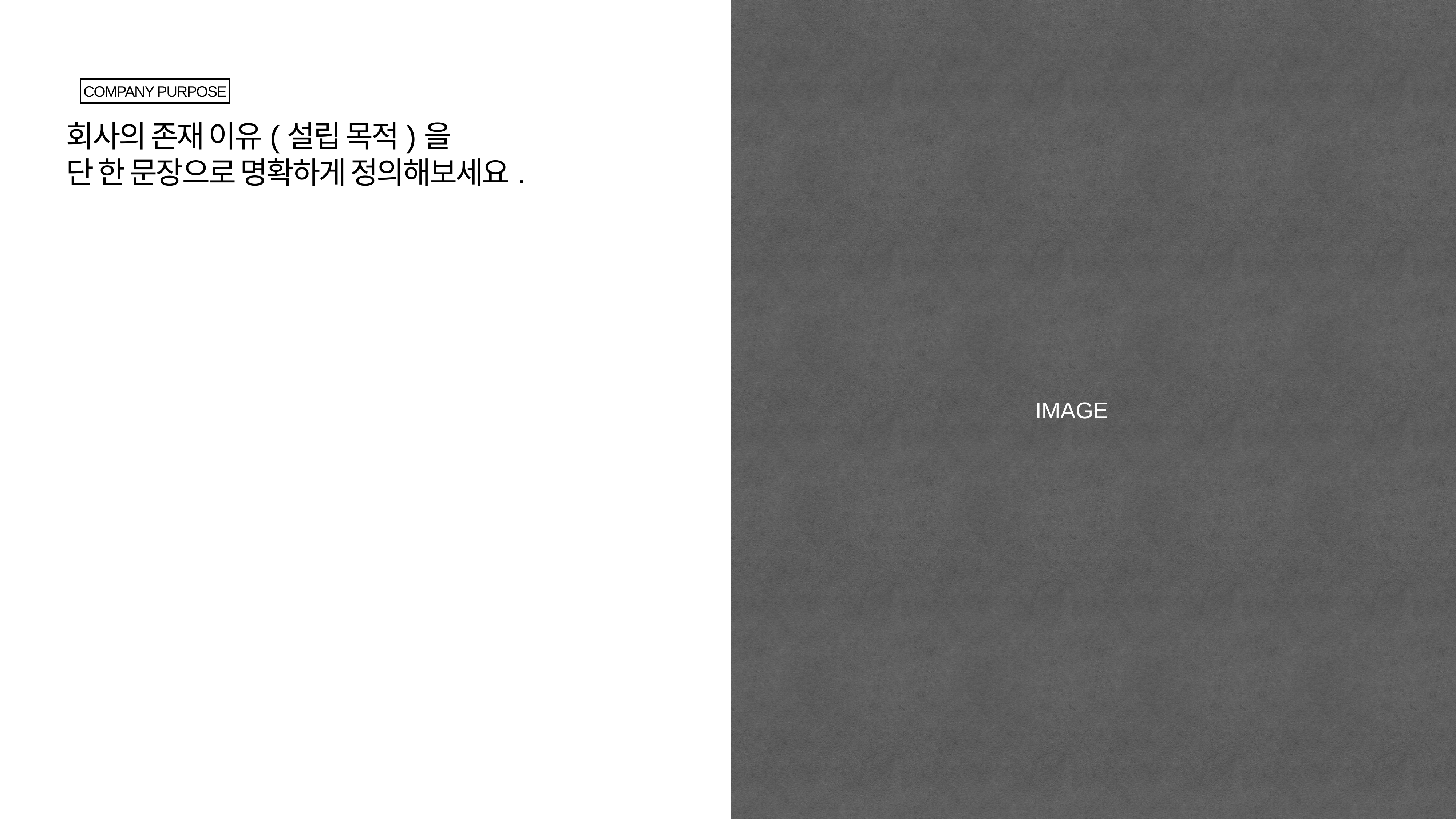

COMPANY PURPOSE
회사의 존재 이유(설립 목적)을
단 한 문장으로 명확하게 정의해보세요.
IMAGE